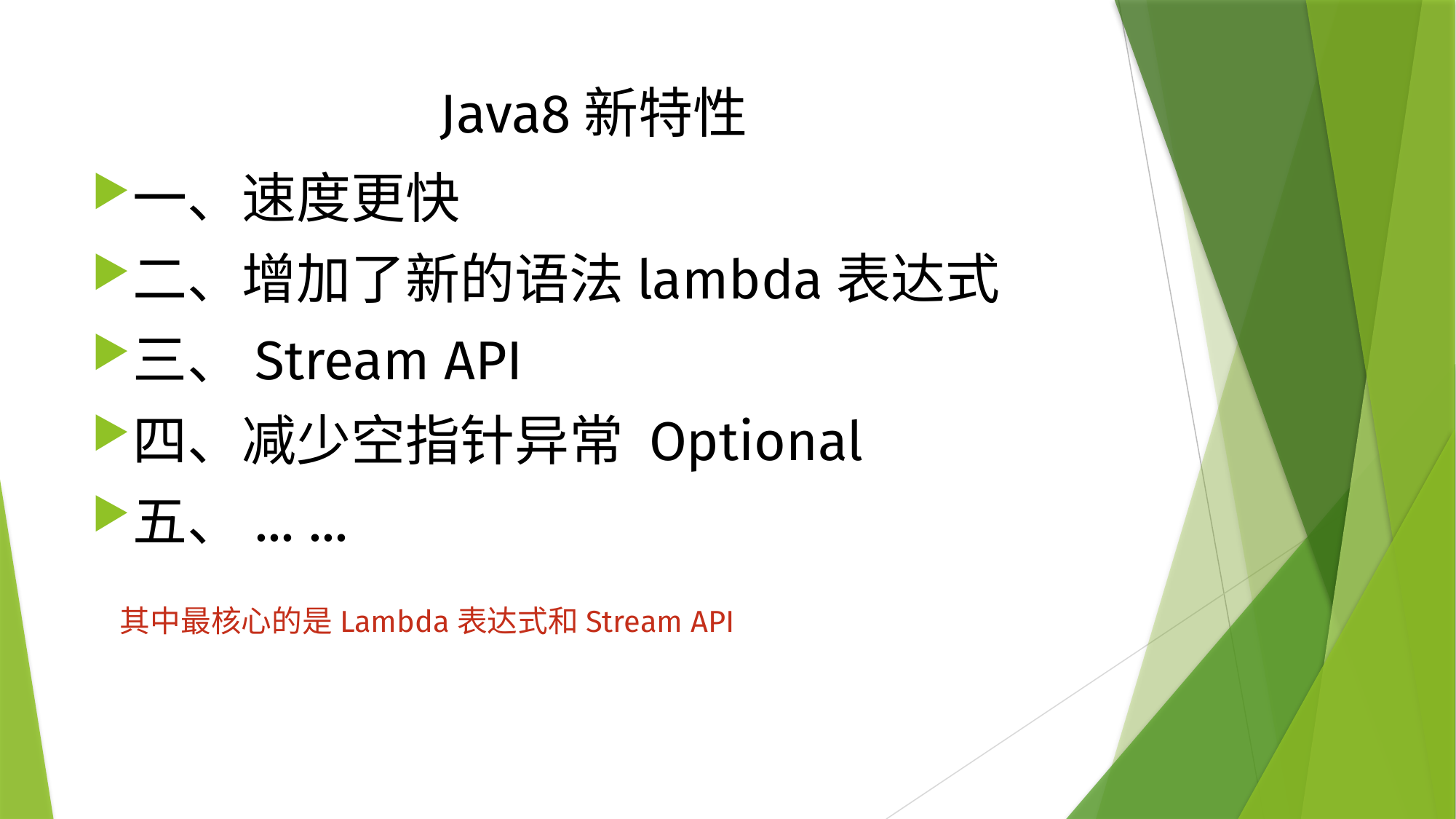

# Java8新特性
一、速度更快
二、增加了新的语法lambda表达式
三、Stream API
四、减少空指针异常 Optional
五、... ...

其中最核心的是Lambda表达式和Stream API